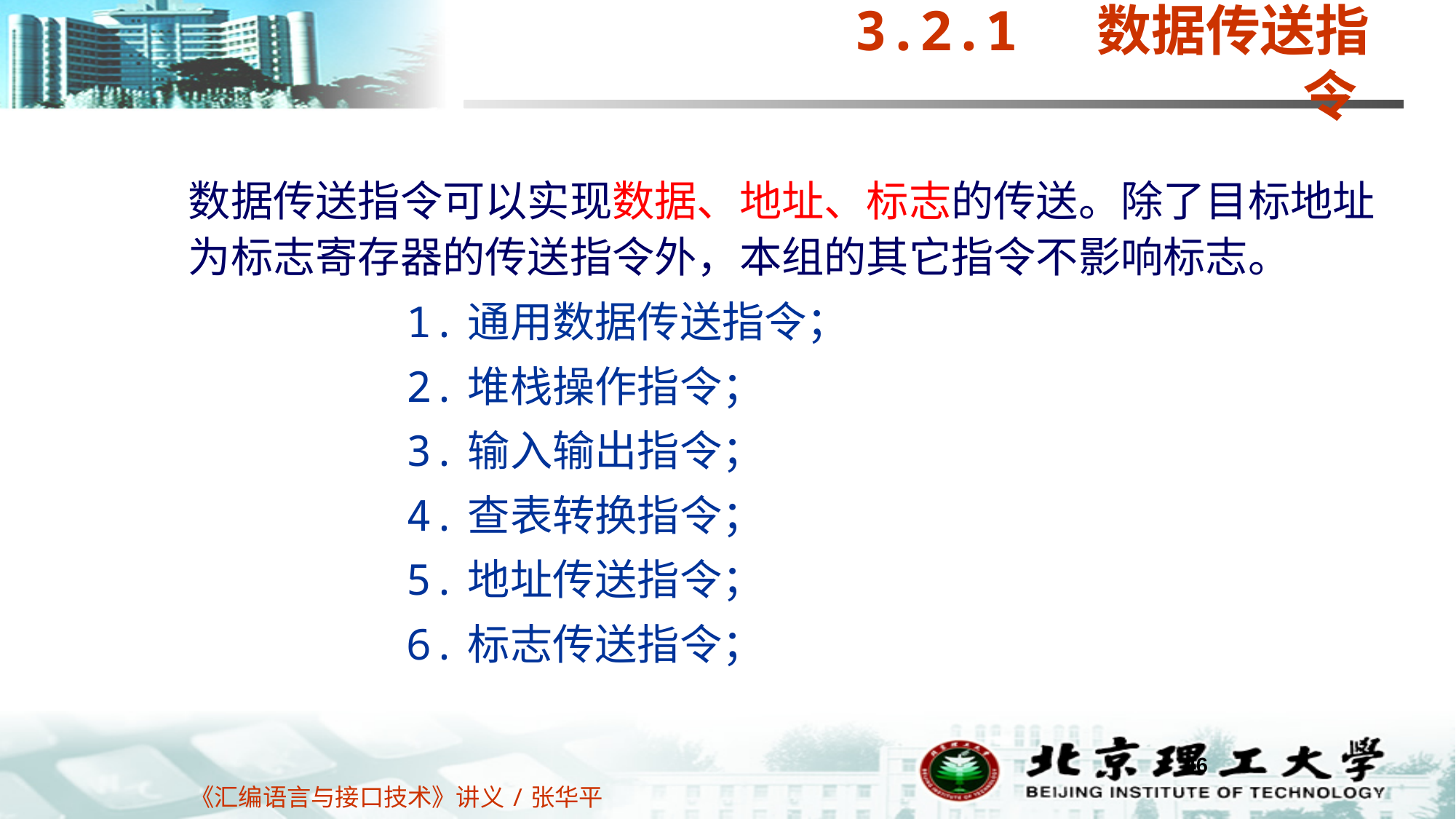

3.2.1  数据传送指令
数据传送指令可以实现数据、地址、标志的传送。除了目标地址为标志寄存器的传送指令外，本组的其它指令不影响标志。
		1.通用数据传送指令；
		2.堆栈操作指令；
		3.输入输出指令；
		4.查表转换指令；
		5.地址传送指令；
		6.标志传送指令；
46